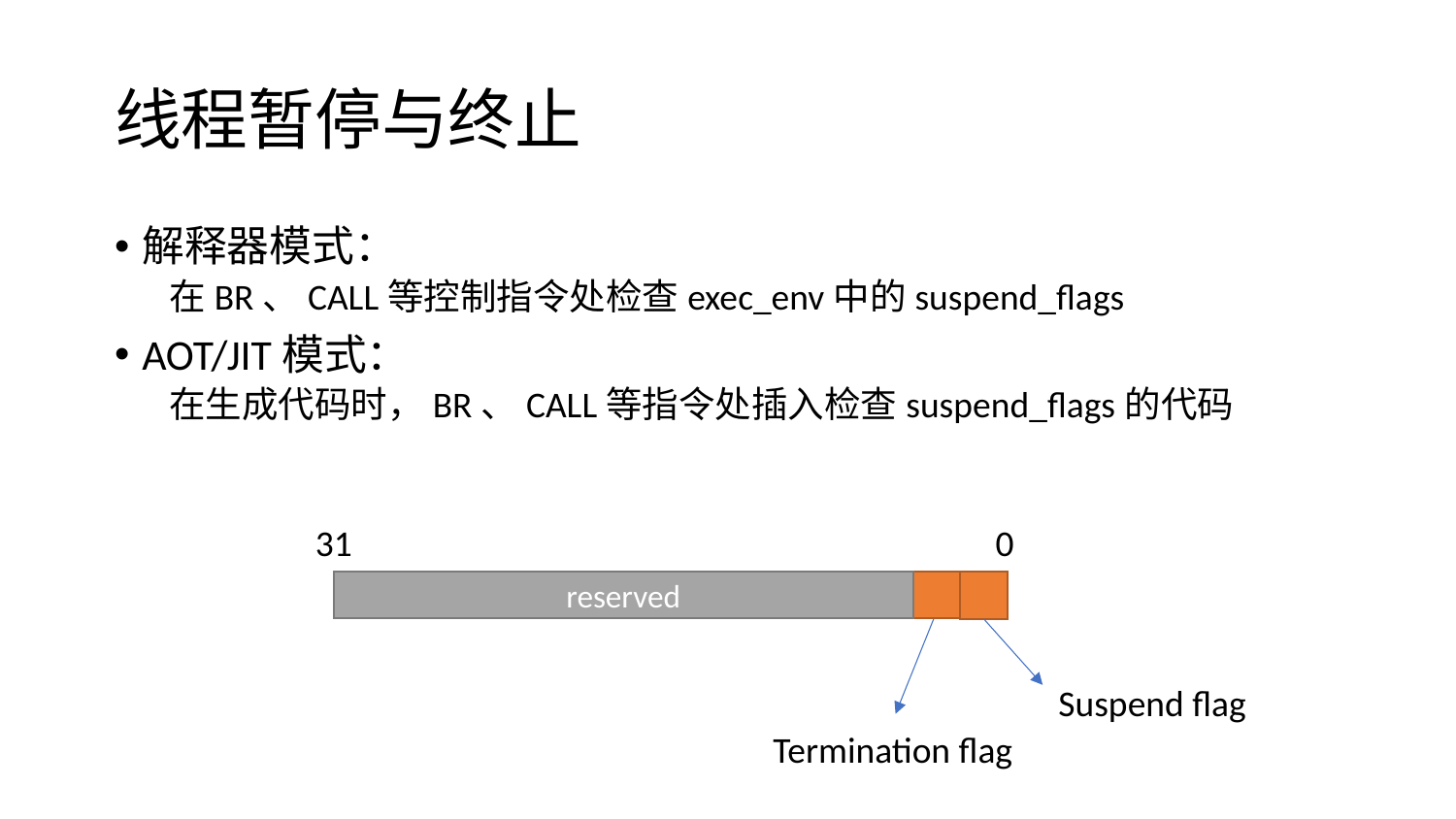

# 线程暂停与终止
解释器模式：
在BR、CALL等控制指令处检查exec_env中的suspend_flags
AOT/JIT模式：
在生成代码时，BR、CALL等指令处插入检查suspend_flags的代码

31
0
reserved

Suspend flag
Termination flag